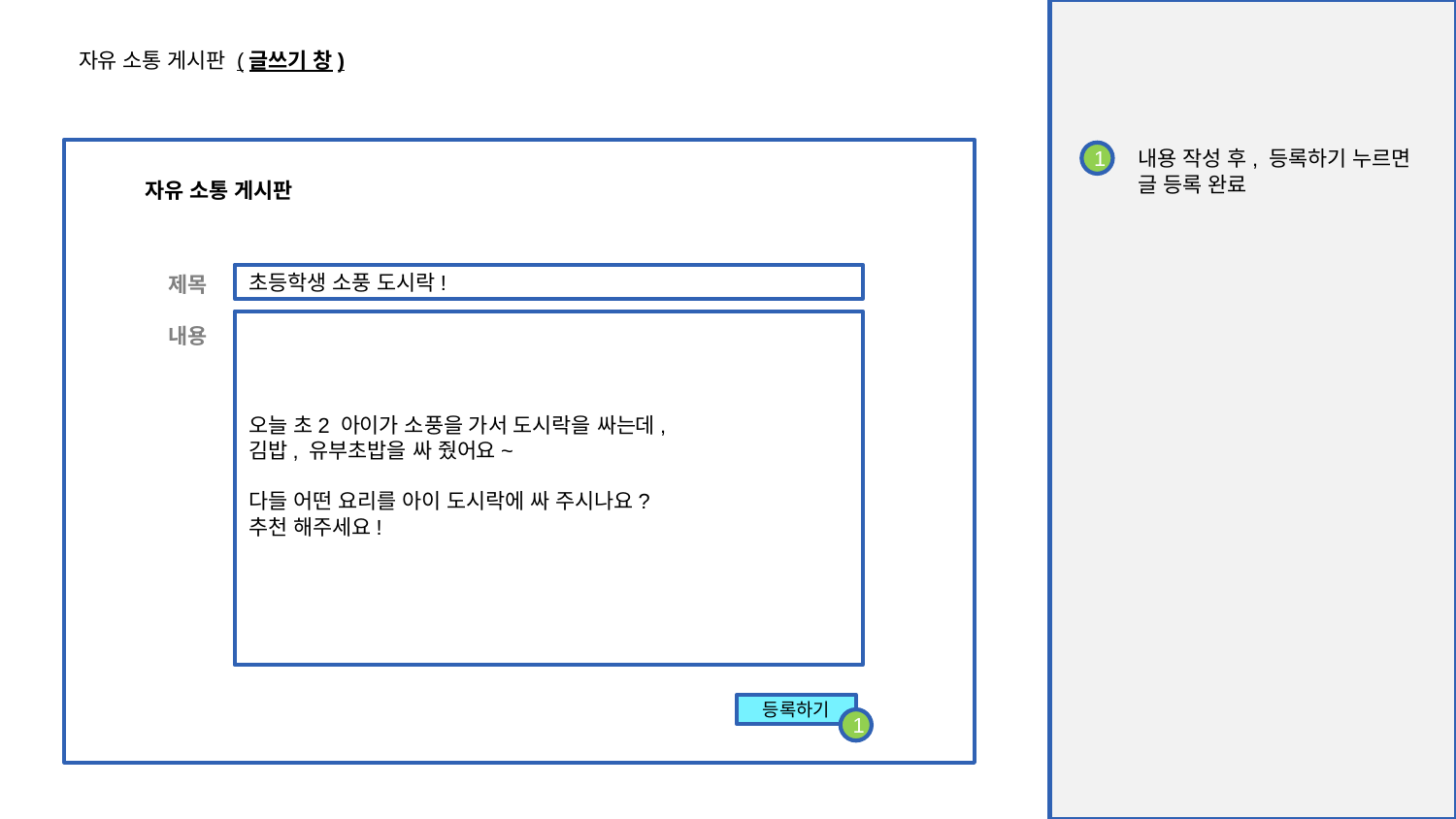

자유 소통 게시판 (글쓰기 창)
내용 작성 후, 등록하기 누르면
글 등록 완료

1
자유 소통 게시판
초등학생 소풍 도시락!
제목
오늘 초2 아이가 소풍을 가서 도시락을 싸는데,
김밥, 유부초밥을 싸 줬어요~

다들 어떤 요리를 아이 도시락에 싸 주시나요?
추천 해주세요!

내용
등록하기
1